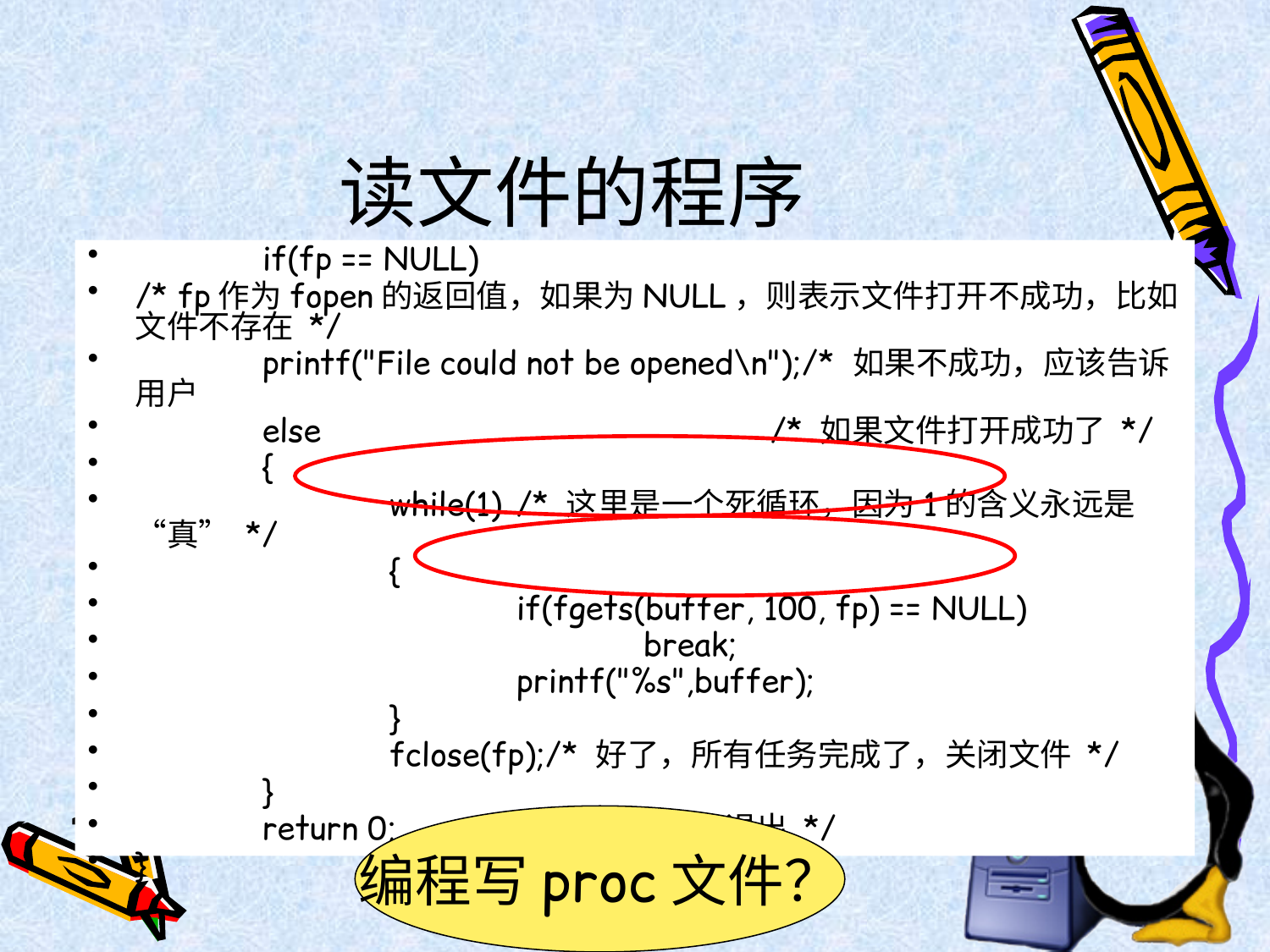

# 读文件的程序
	if(fp == NULL)
/* fp作为fopen的返回值，如果为NULL，则表示文件打开不成功，比如文件不存在 */
	printf("File could not be opened\n");/* 如果不成功，应该告诉用户
	else				/* 如果文件打开成功了 */
	{
		while(1)	/* 这里是一个死循环，因为1的含义永远是“真” */
		{
			if(fgets(buffer, 100, fp) == NULL)
				break;
			printf("%s",buffer);
		}
		fclose(fp);/* 好了，所有任务完成了，关闭文件 */
	}
	return 0;	/* 程序结束，退出 */
}

编程写proc文件？